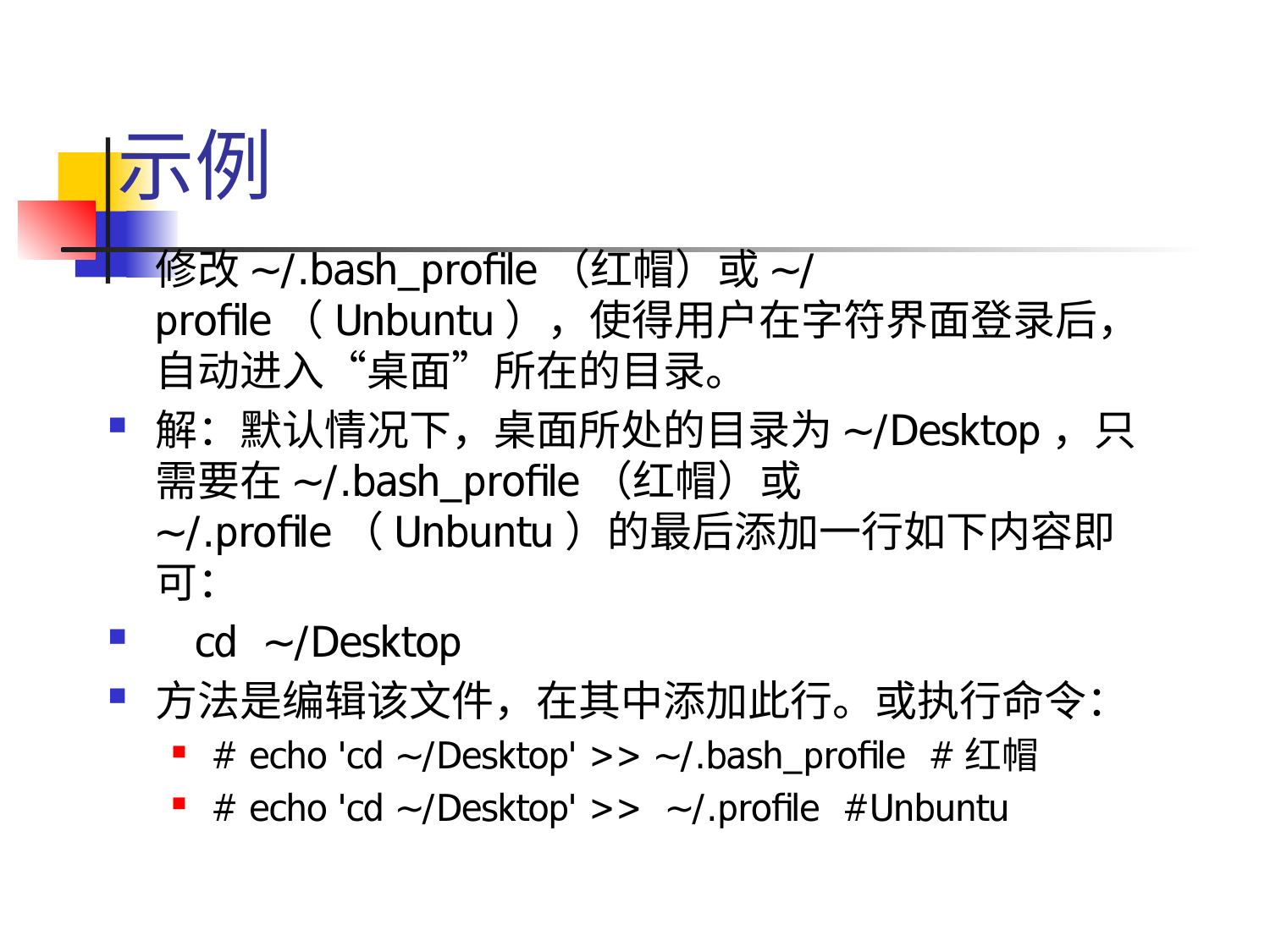

# 示例
修改~/.bash_profile（红帽）或~/profile（Unbuntu），使得用户在字符界面登录后，自动进入“桌面”所在的目录。
解：默认情况下，桌面所处的目录为~/Desktop，只需要在~/.bash_profile（红帽）或~/.profile（Unbuntu）的最后添加一行如下内容即可：
   cd  ~/Desktop
方法是编辑该文件，在其中添加此行。或执行命令：
# echo 'cd ~/Desktop' >> ~/.bash_profile  #红帽
# echo 'cd ~/Desktop' >>  ~/.profile  #Unbuntu